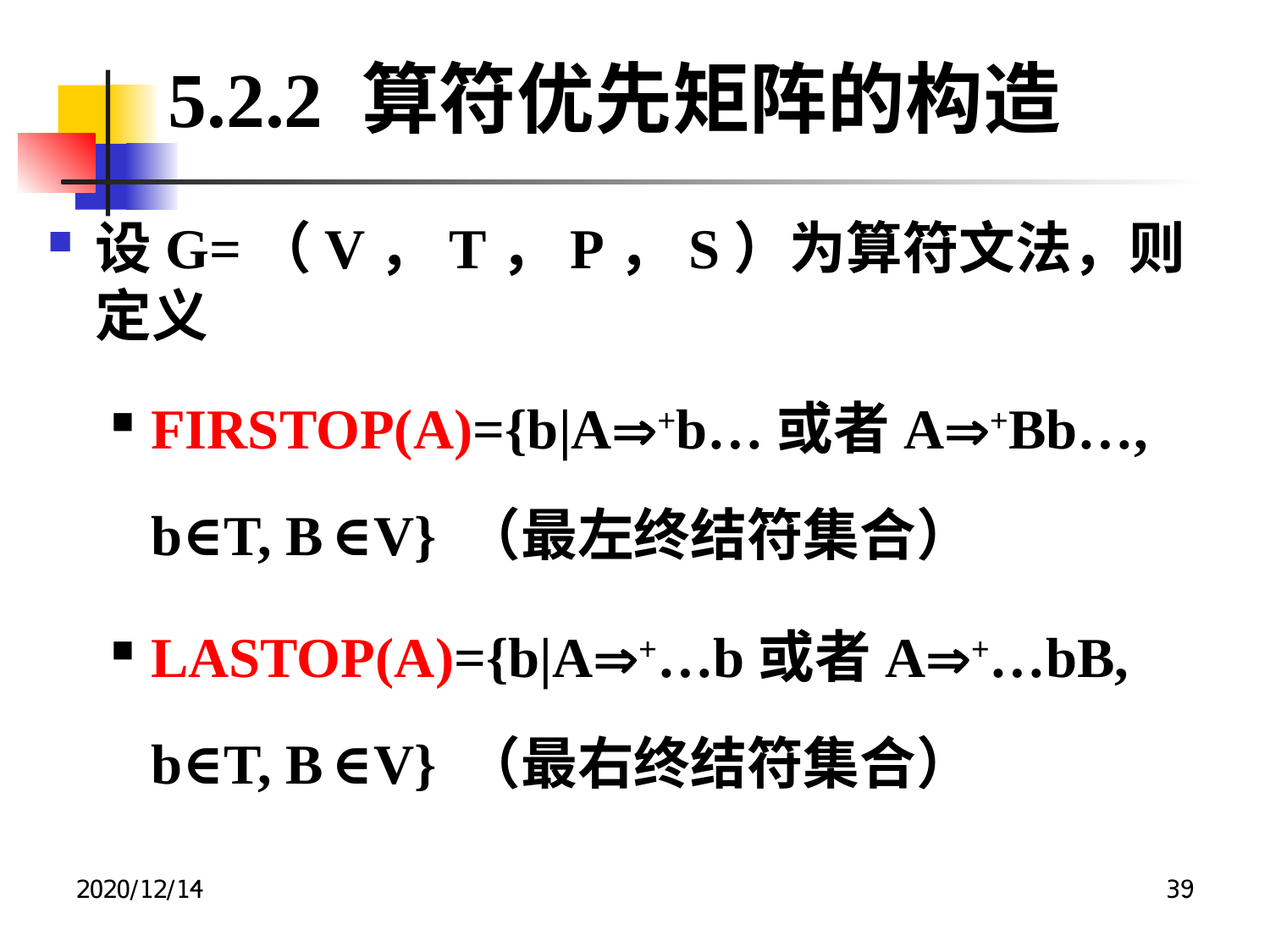

5.2.2 算符优先矩阵的构造
设G=（V，T，P，S）为算符文法，则定义
FIRSTOP(A)={b|A⇒+b…或者A⇒+Bb…, b∈T, B ∈V} （最左终结符集合）
LASTOP(A)={b|A⇒+…b或者A⇒+…bB, b∈T, B ∈V} （最右终结符集合）
2020/12/14
39